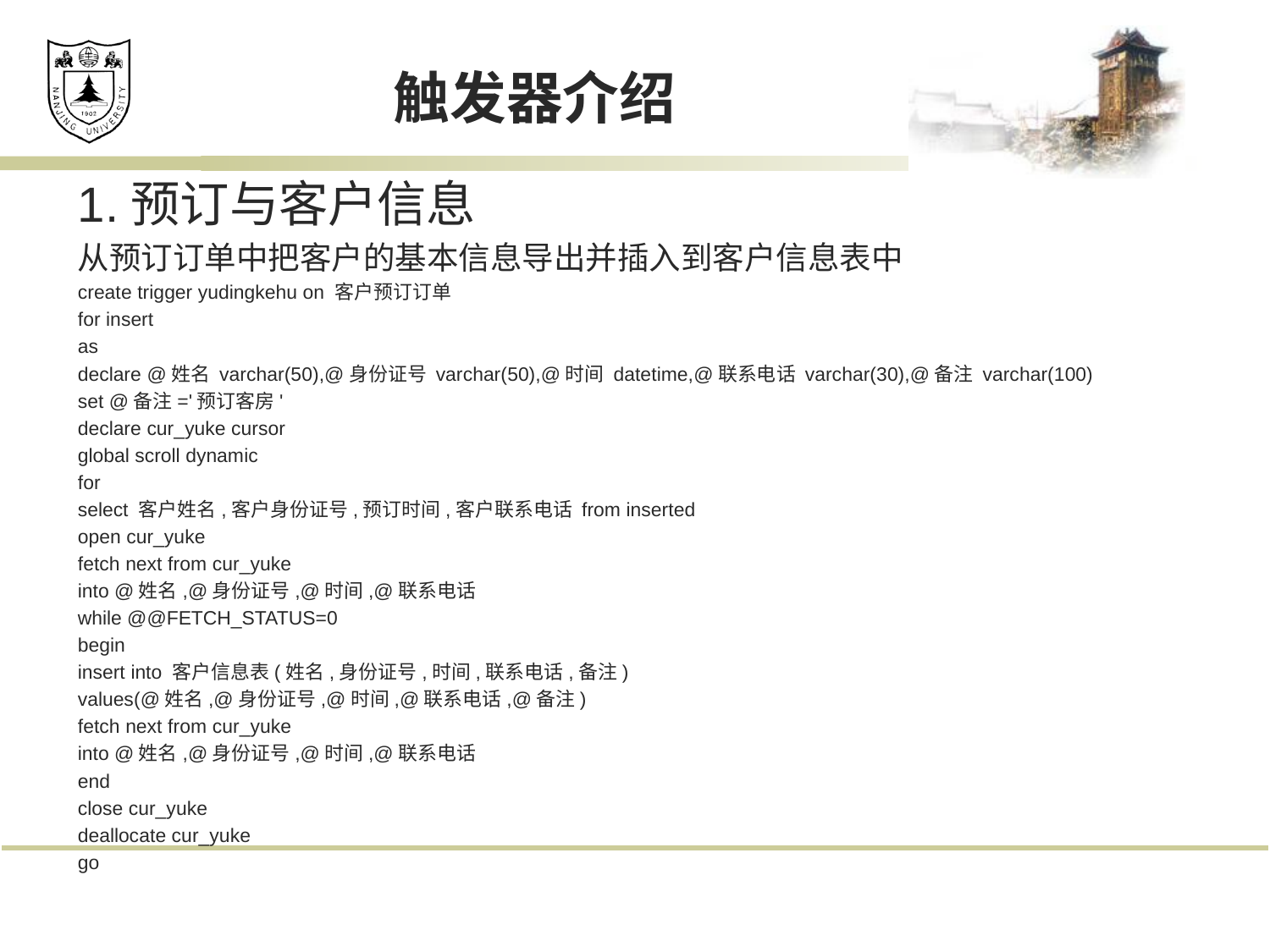

# 触发器介绍
1.预订与客户信息
从预订订单中把客户的基本信息导出并插入到客户信息表中
create trigger yudingkehu on 客户预订订单
for insert
as
declare @姓名 varchar(50),@身份证号 varchar(50),@时间 datetime,@联系电话 varchar(30),@备注 varchar(100)
set @备注='预订客房'
declare cur_yuke cursor
global scroll dynamic
for
select 客户姓名,客户身份证号,预订时间,客户联系电话 from inserted
open cur_yuke
fetch next from cur_yuke
into @姓名,@身份证号,@时间,@联系电话
while @@FETCH_STATUS=0
begin
insert into 客户信息表(姓名,身份证号,时间,联系电话,备注)
values(@姓名,@身份证号,@时间,@联系电话,@备注)
fetch next from cur_yuke
into @姓名,@身份证号,@时间,@联系电话
end
close cur_yuke
deallocate cur_yuke
go